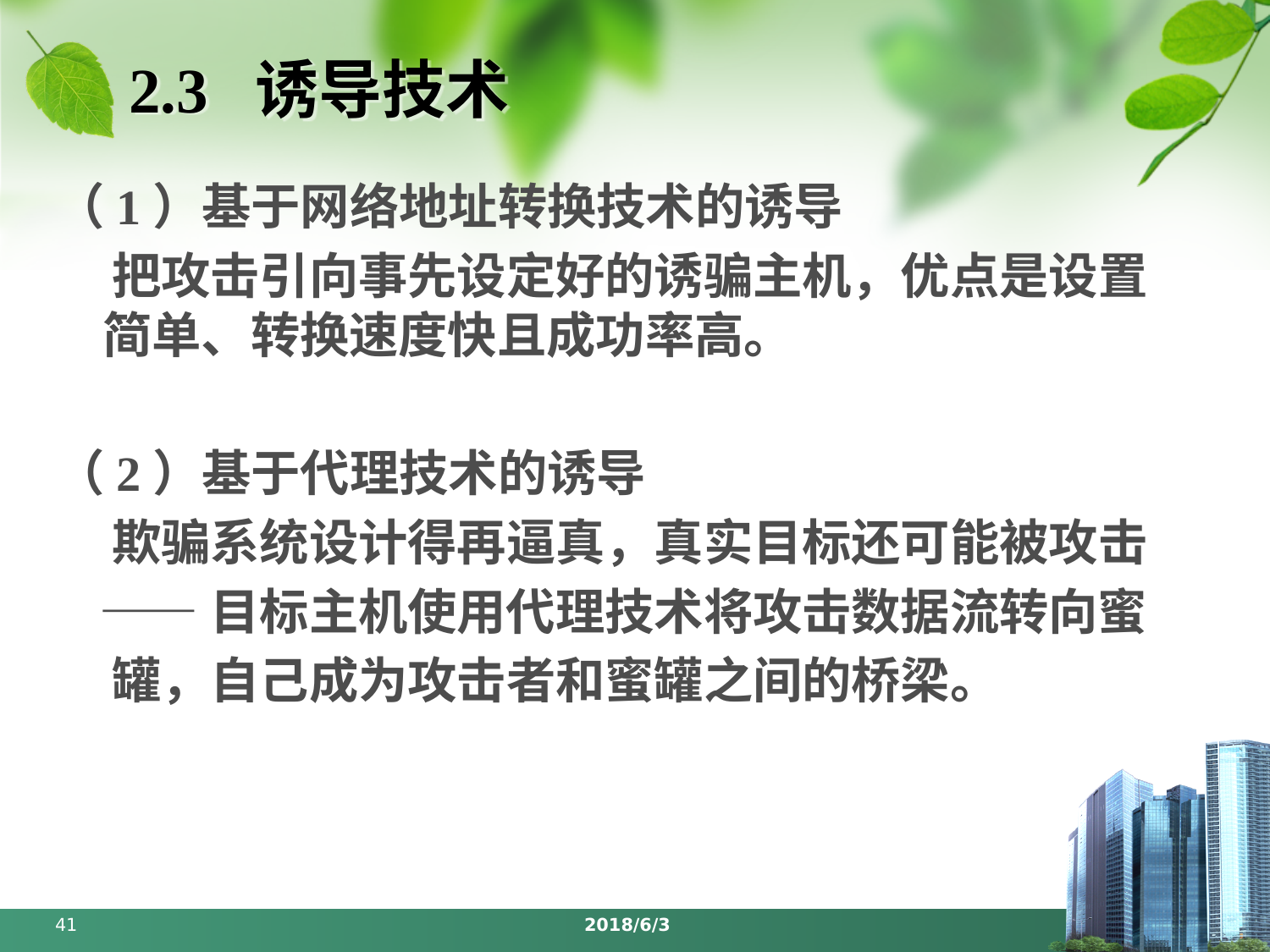

# 2.3  诱导技术
（1）基于网络地址转换技术的诱导
    把攻击引向事先设定好的诱骗主机，优点是设置简单、转换速度快且成功率高。

（2）基于代理技术的诱导
    欺骗系统设计得再逼真，真实目标还可能被攻击
    ——目标主机使用代理技术将攻击数据流转向蜜
    罐，自己成为攻击者和蜜罐之间的桥梁。
41
2018/6/3